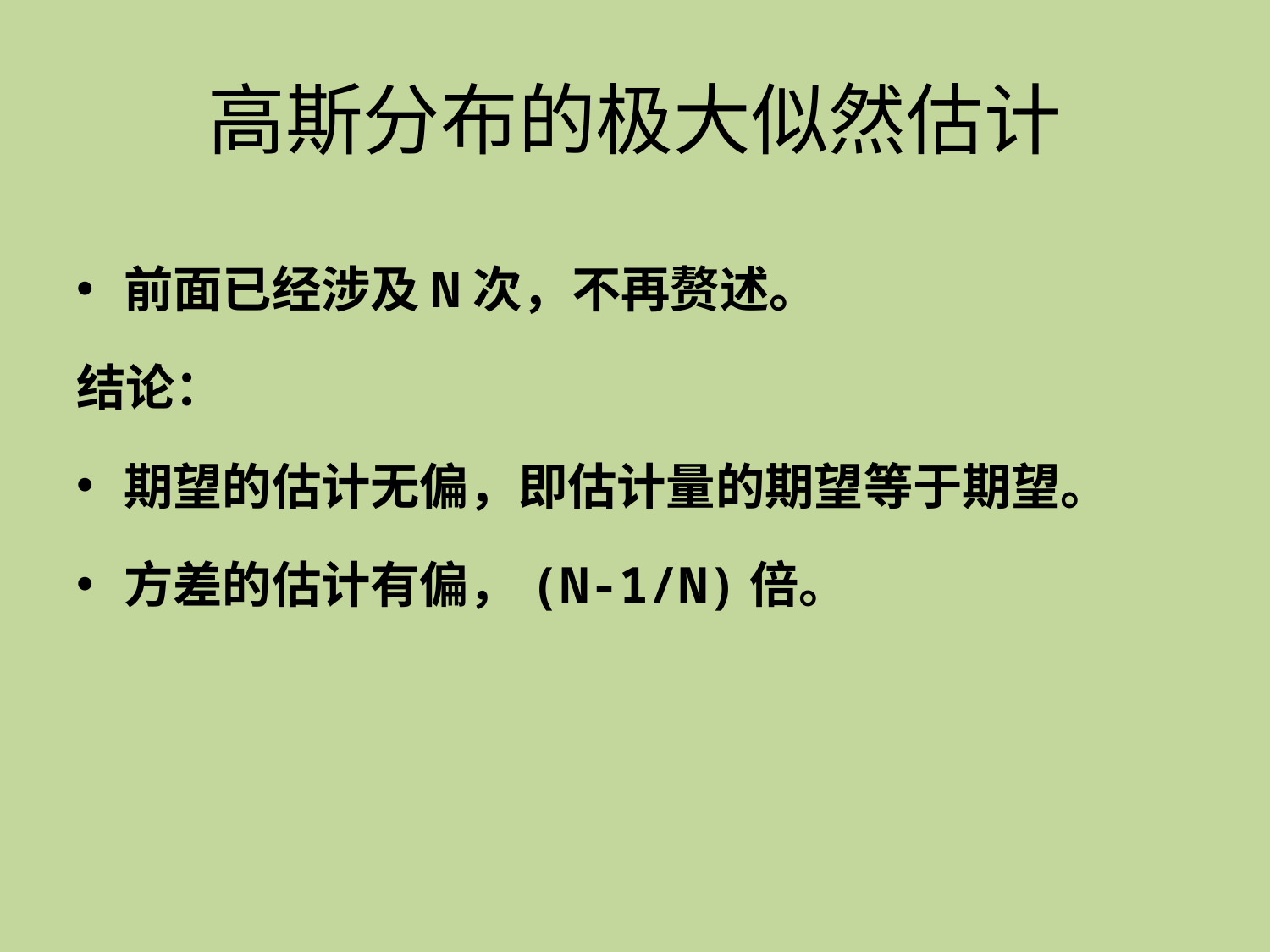

# 高斯分布的极大似然估计
前面已经涉及N次，不再赘述。
结论：
期望的估计无偏，即估计量的期望等于期望。
方差的估计有偏，(N-1/N)倍。